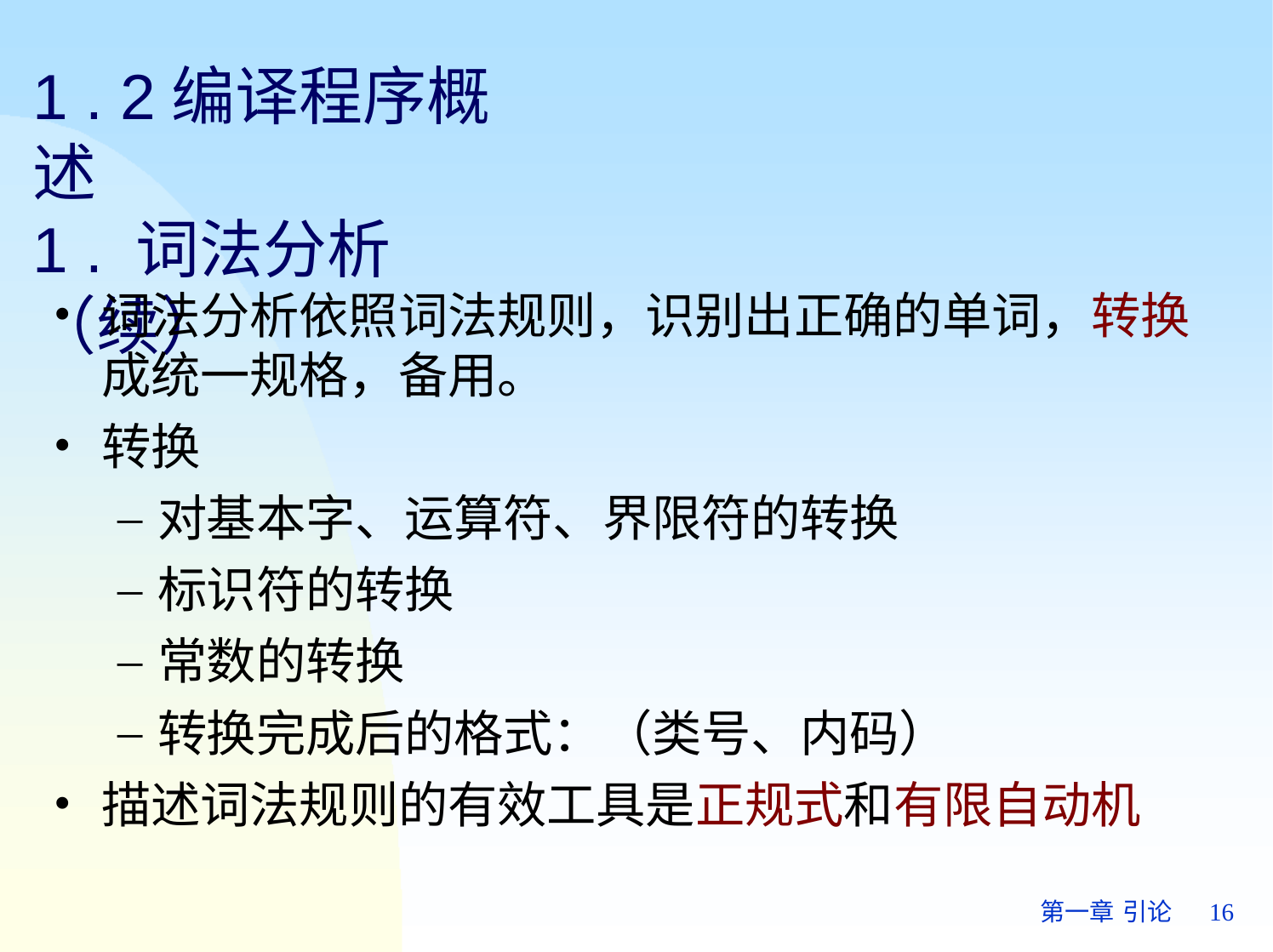

# 1 . 2编译程序概述
1 . 词法分析（续）
词法分析依照词法规则，识别出正确的单词，转换 成统一规格，备用。
转换
对基本字、运算符、界限符的转换
标识符的转换
常数的转换
转换完成后的格式：（类号、内码）
描述词法规则的有效工具是正规式和有限自动机
第一章 引论	16